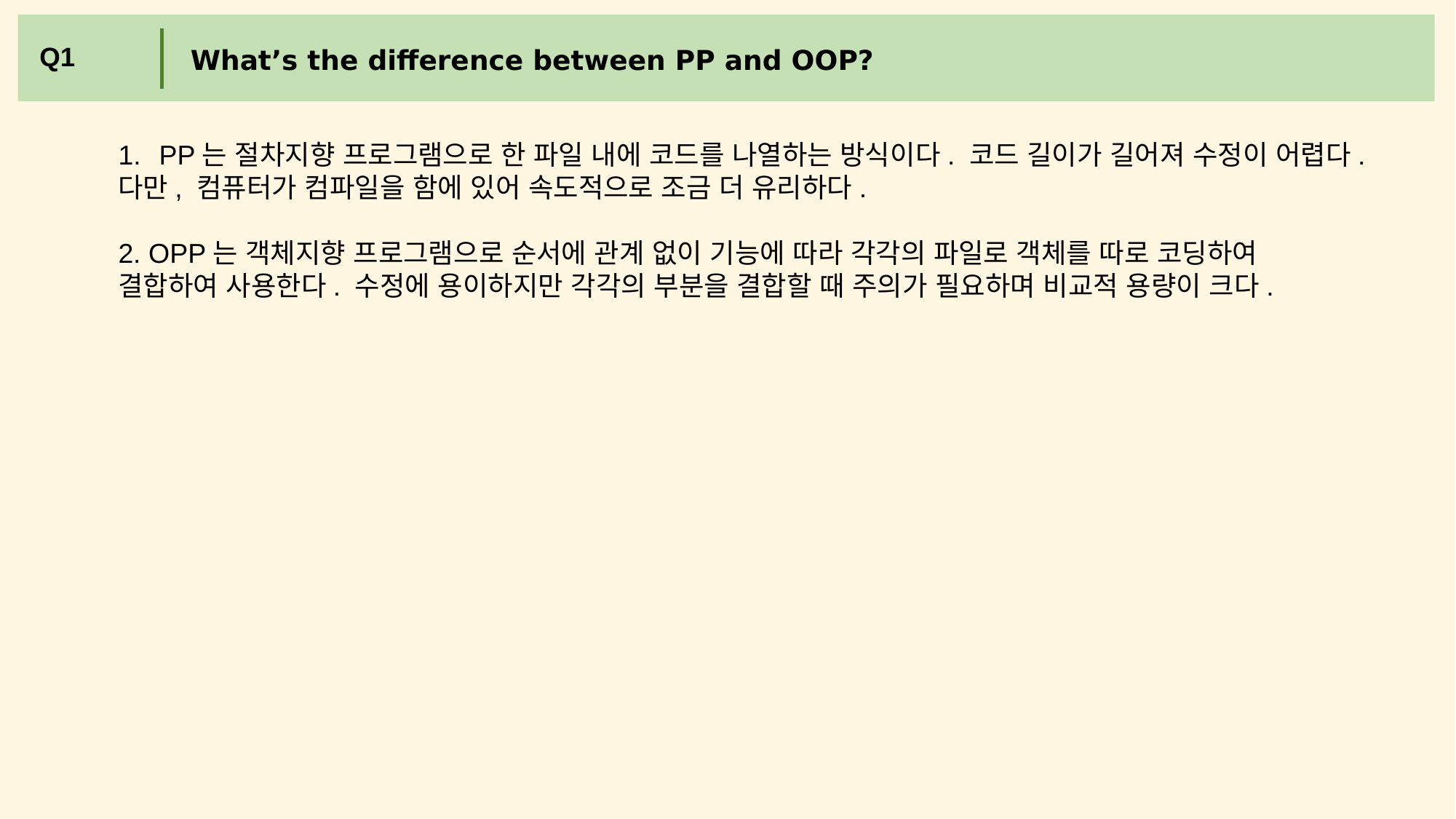

What’s the difference between PP and OOP?
Q1
PP는 절차지향 프로그램으로 한 파일 내에 코드를 나열하는 방식이다. 코드 길이가 길어져 수정이 어렵다.
다만, 컴퓨터가 컴파일을 함에 있어 속도적으로 조금 더 유리하다.

2. OPP는 객체지향 프로그램으로 순서에 관계 없이 기능에 따라 각각의 파일로 객체를 따로 코딩하여
결합하여 사용한다. 수정에 용이하지만 각각의 부분을 결합할 때 주의가 필요하며 비교적 용량이 크다.